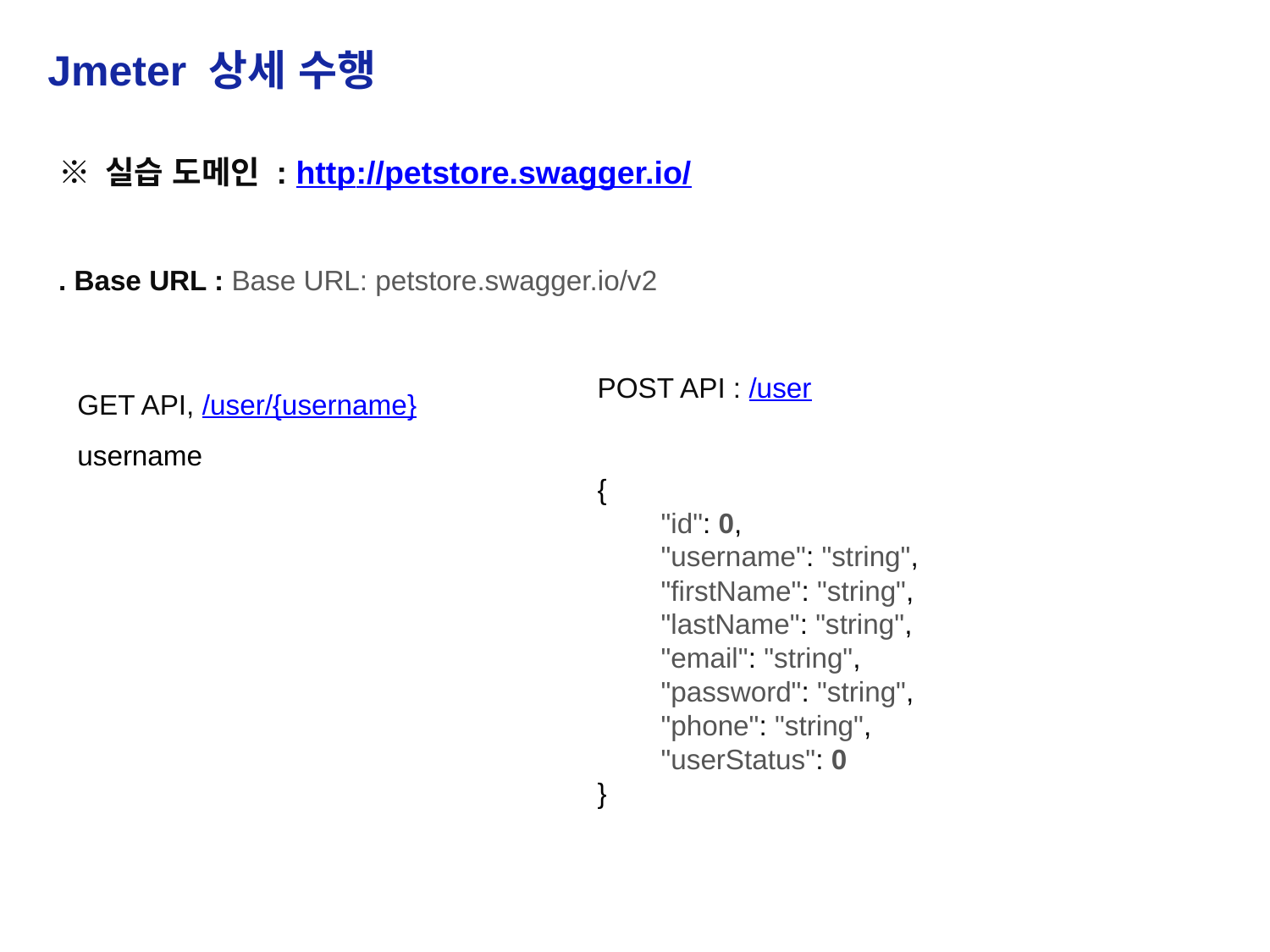

Jmeter 상세 수행
※ 실습 도메인 : http://petstore.swagger.io/

. Base URL : Base URL: petstore.swagger.io/v2
GET API, /user/{username}
username

POST API : /user

{
"id": 0,
"username": "string",
"firstName": "string",
"lastName": "string",
"email": "string",
"password": "string",
"phone": "string",
"userStatus": 0
}